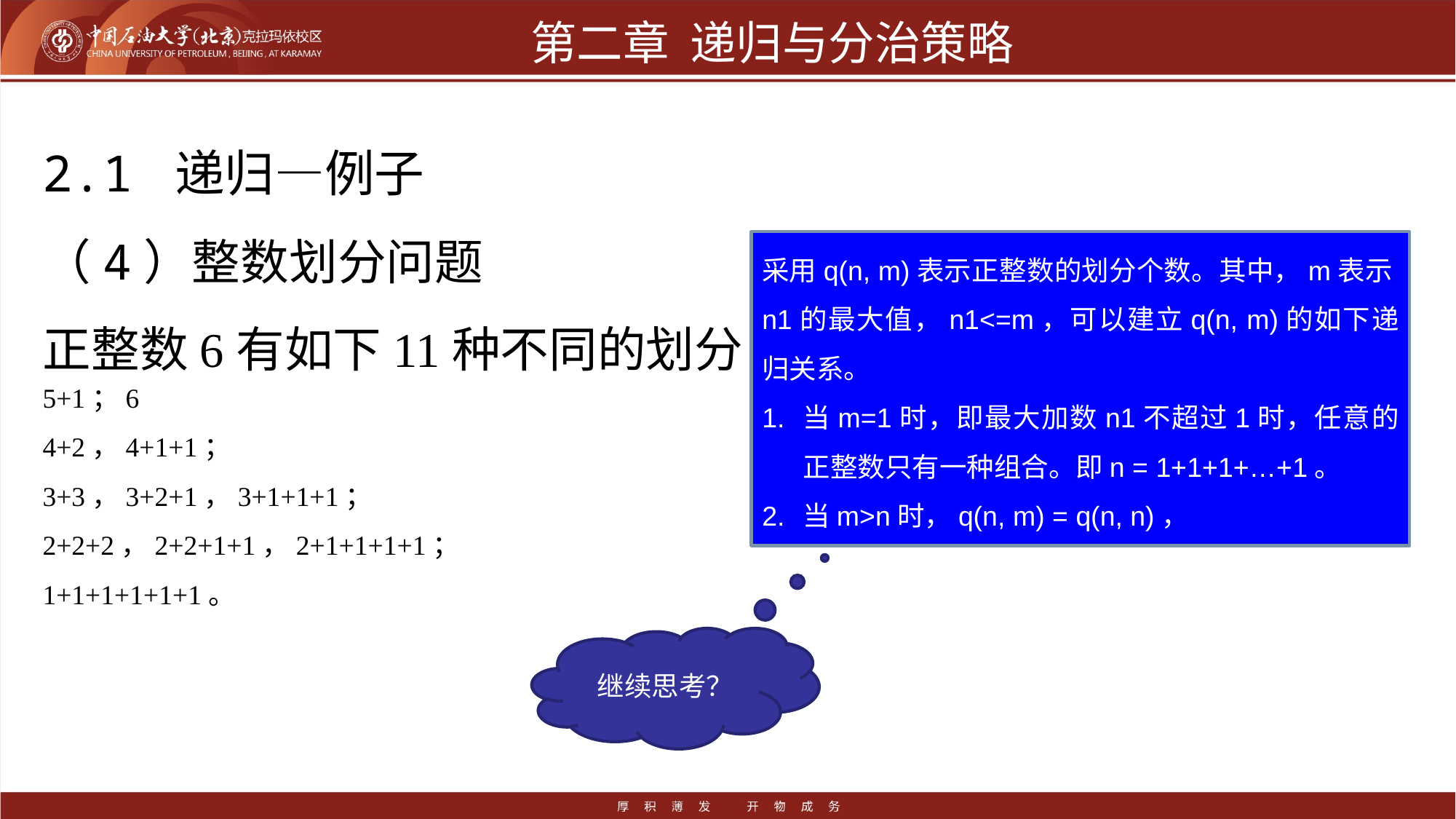

# 第二章  递归与分治策略
2.1 递归—例子
（4）整数划分问题
正整数6有如下11种不同的划分：
采用q(n, m)表示正整数的划分个数。其中，m表示n1的最大值，n1<=m，可以建立q(n, m)的如下递归关系。
当m=1时，即最大加数n1不超过1时，任意的正整数只有一种组合。即n = 1+1+1+…+1。
当m>n时，q(n, m) = q(n, n)，
此外显然， 当正整数n =1时，q(1, m) = q(1, 1) =1。
5+1；6
4+2，4+1+1；
3+3，3+2+1，3+1+1+1；
2+2+2，2+2+1+1，2+1+1+1+1；
1+1+1+1+1+1。
继续思考？